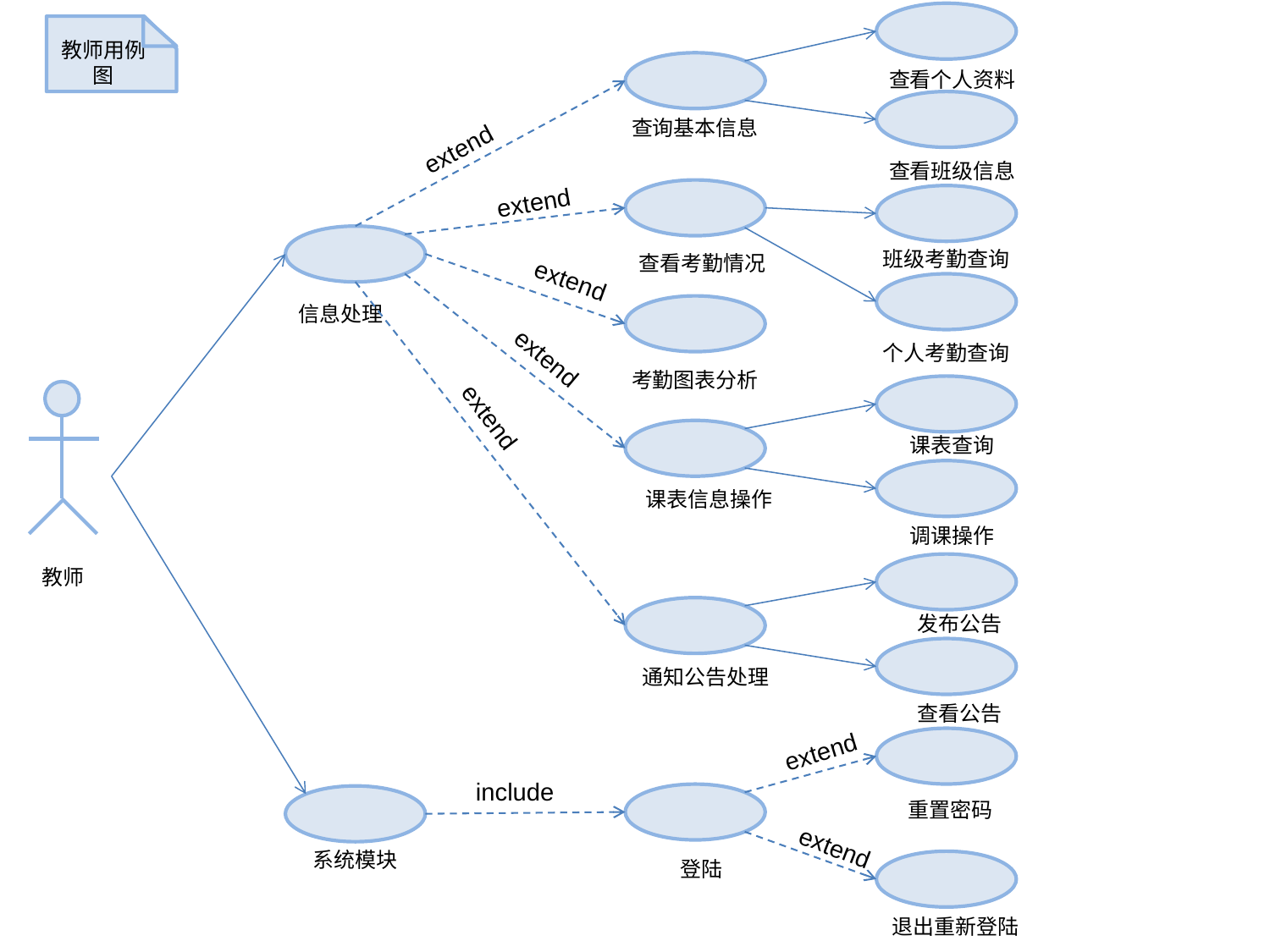

教师用例图

查看个人资料

查询基本信息
extend
查看班级信息

extend

班级考勤查询
查看考勤情况
extend

信息处理

个人考勤查询
extend
考勤图表分析

extend

课表查询

课表信息操作
调课操作

教师

发布公告

通知公告处理
查看公告

extend
include

重置密码
extend
系统模块
登陆

退出重新登陆